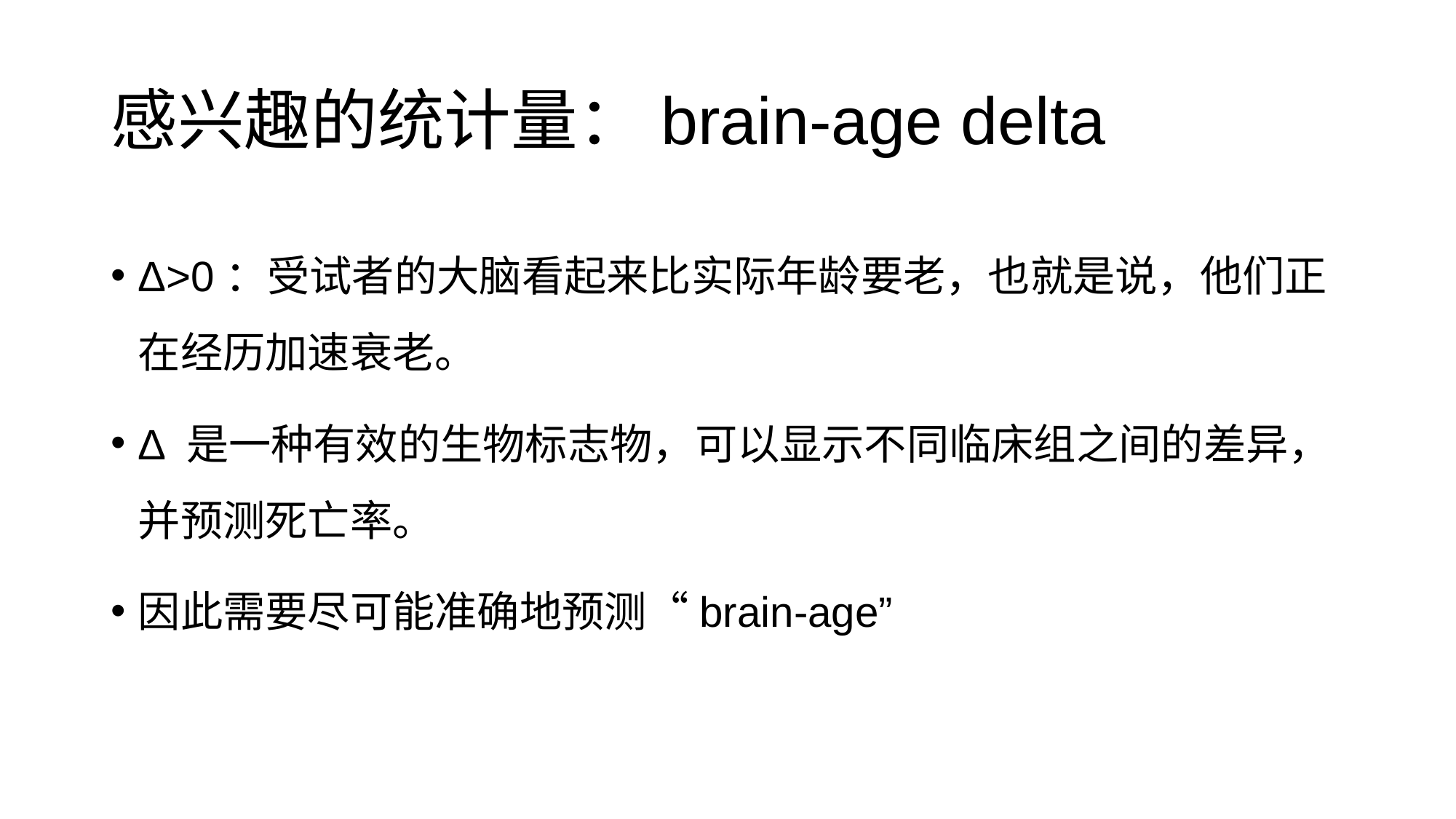

# 感兴趣的统计量：brain-age delta
Δ>0：受试者的大脑看起来比实际年龄要老，也就是说，他们正在经历加速衰老。
Δ 是一种有效的生物标志物，可以显示不同临床组之间的差异，并预测死亡率。
因此需要尽可能准确地预测“brain-age”